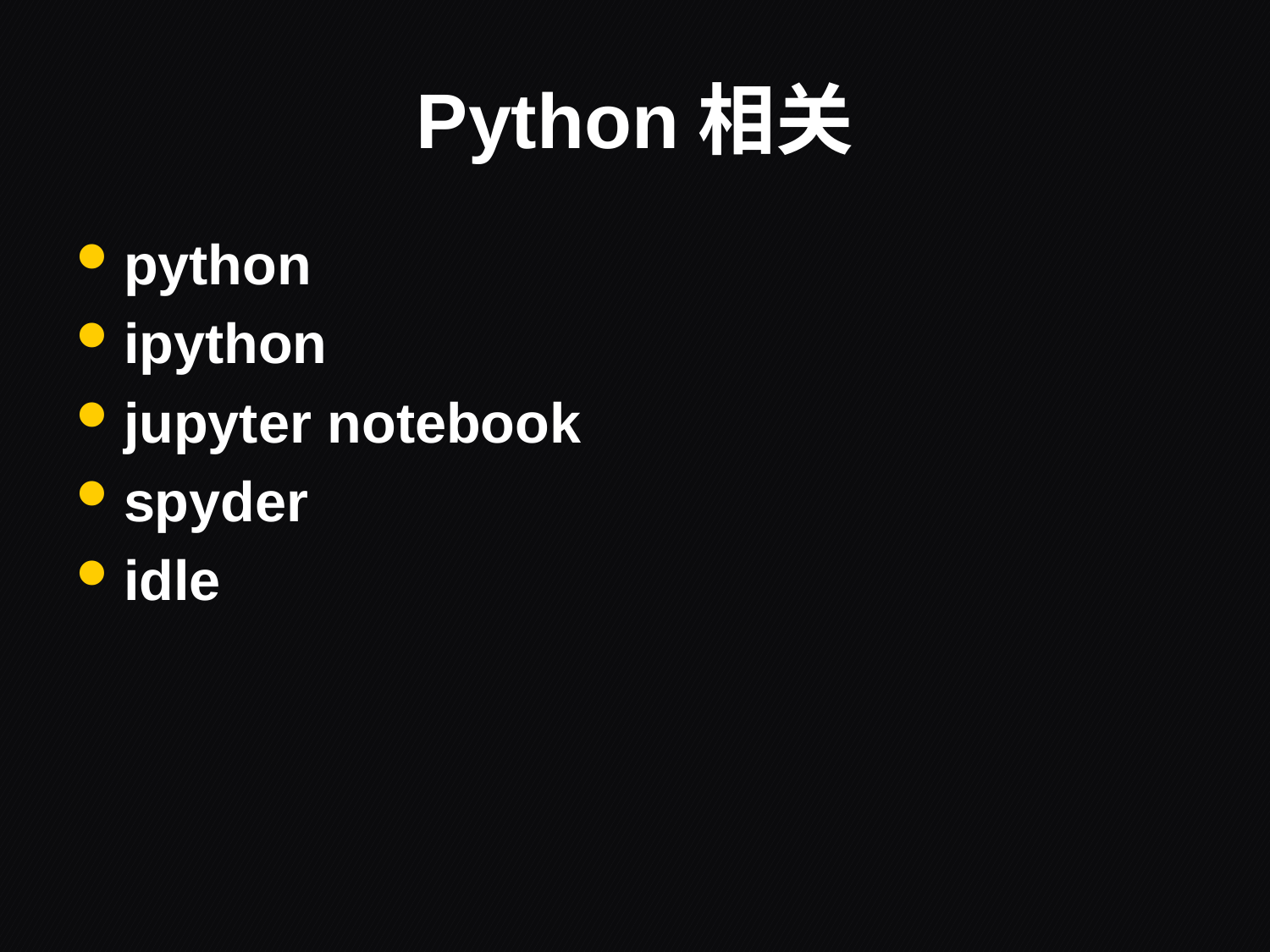

# Python相关
python
ipython
jupyter notebook
spyder
idle